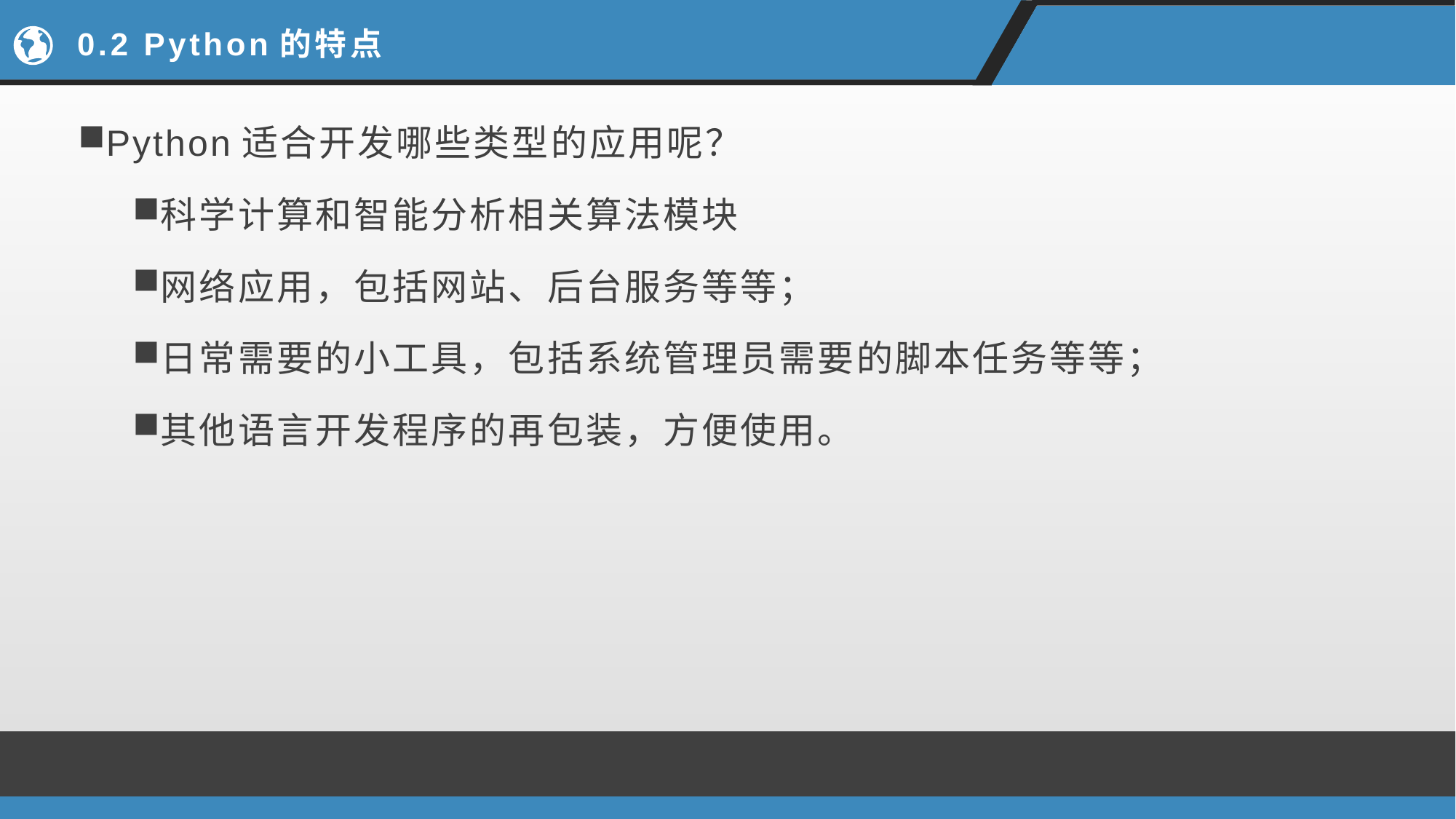

# 0.2 Python的特点

Python适合开发哪些类型的应用呢？
科学计算和智能分析相关算法模块
网络应用，包括网站、后台服务等等；
日常需要的小工具，包括系统管理员需要的脚本任务等等；
其他语言开发程序的再包装，方便使用。